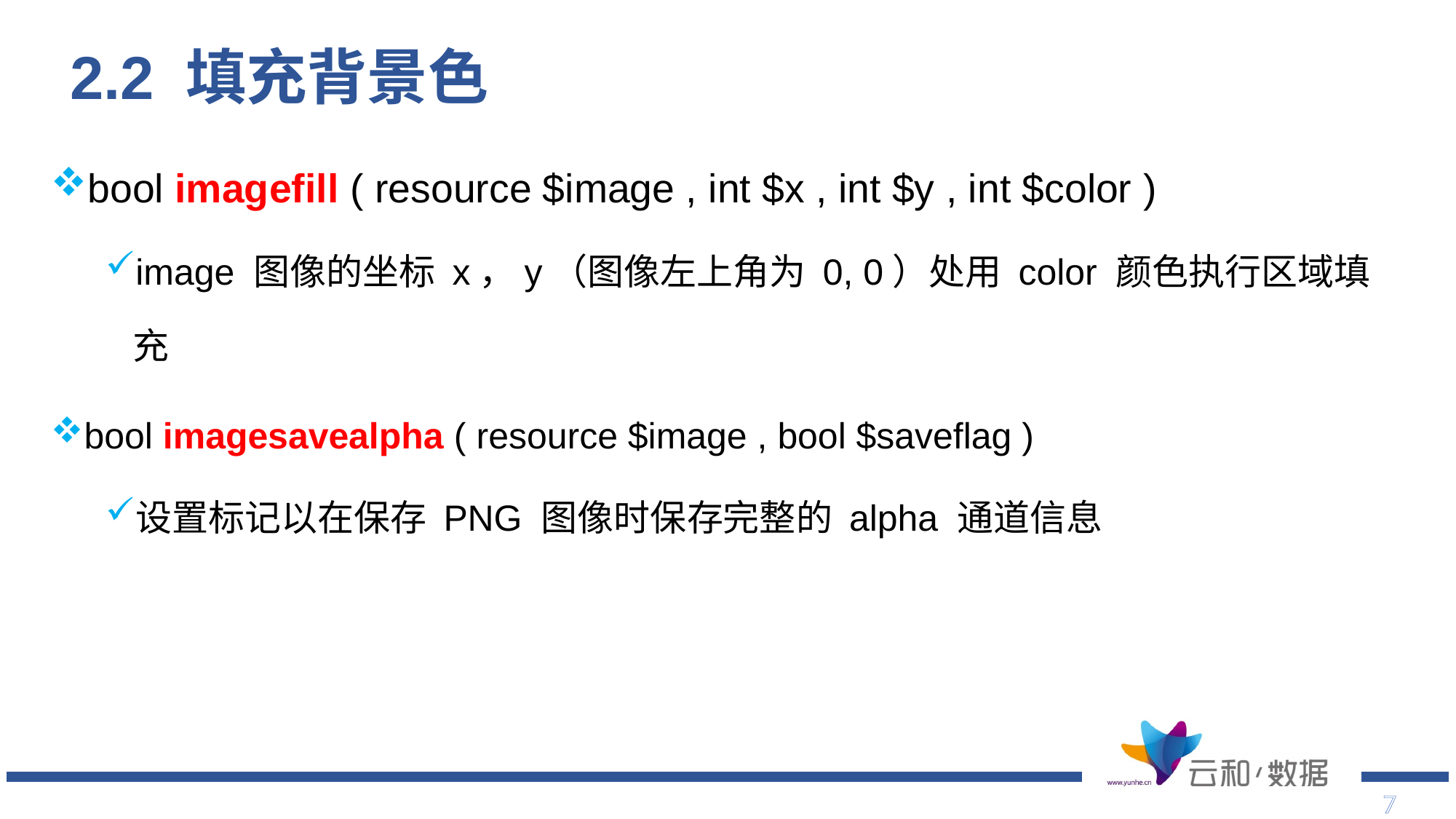

# 2.2 填充背景色
bool imagefill ( resource $image , int $x , int $y , int $color )
image 图像的坐标 x，y（图像左上角为 0, 0）处用 color 颜色执行区域填充
bool imagesavealpha ( resource $image , bool $saveflag )
设置标记以在保存 PNG 图像时保存完整的 alpha 通道信息